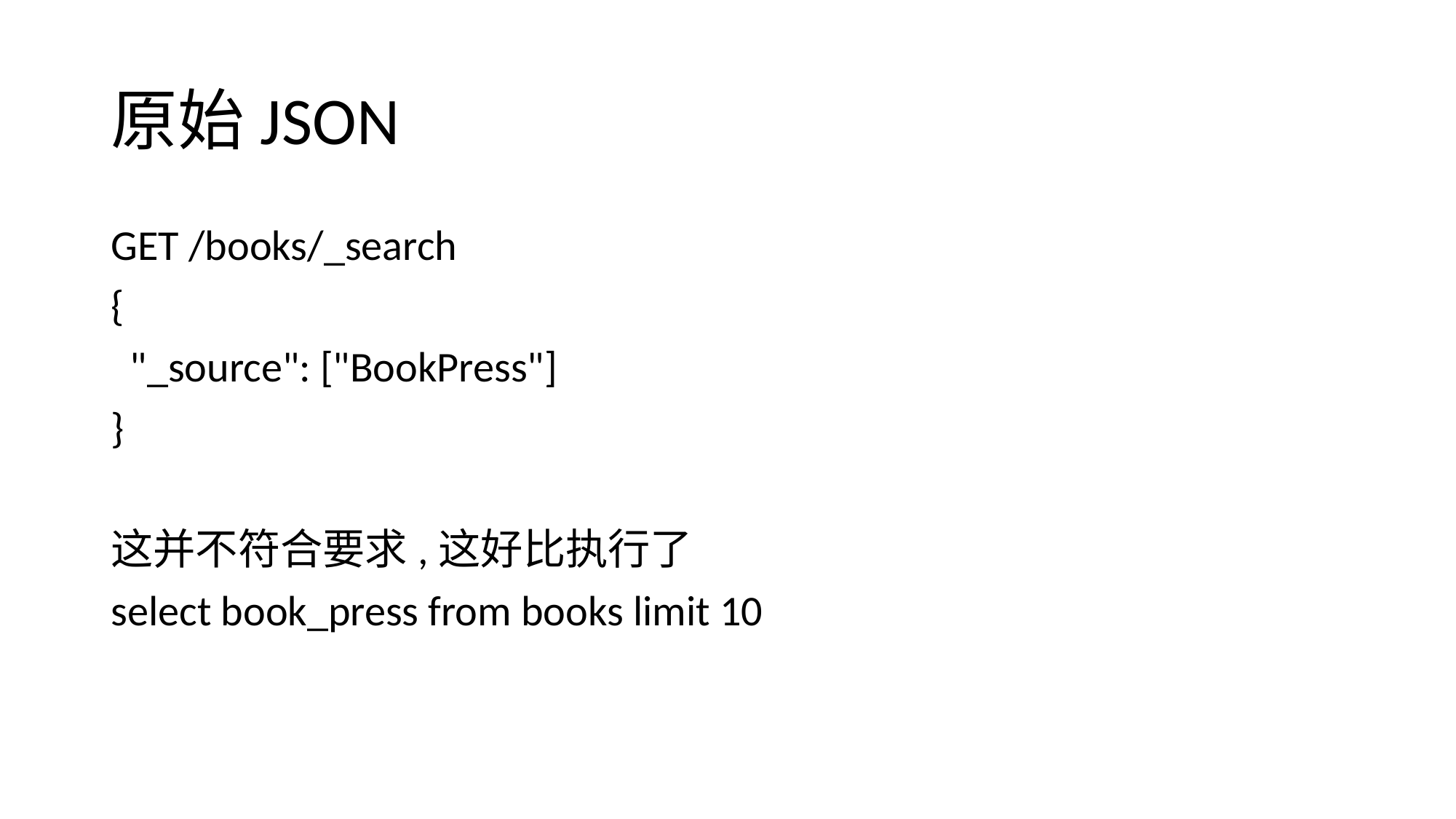

# 原始JSON
GET /books/_search
{
  "_source": ["BookPress"]
}

这并不符合要求,这好比执行了
select book_press from books limit 10